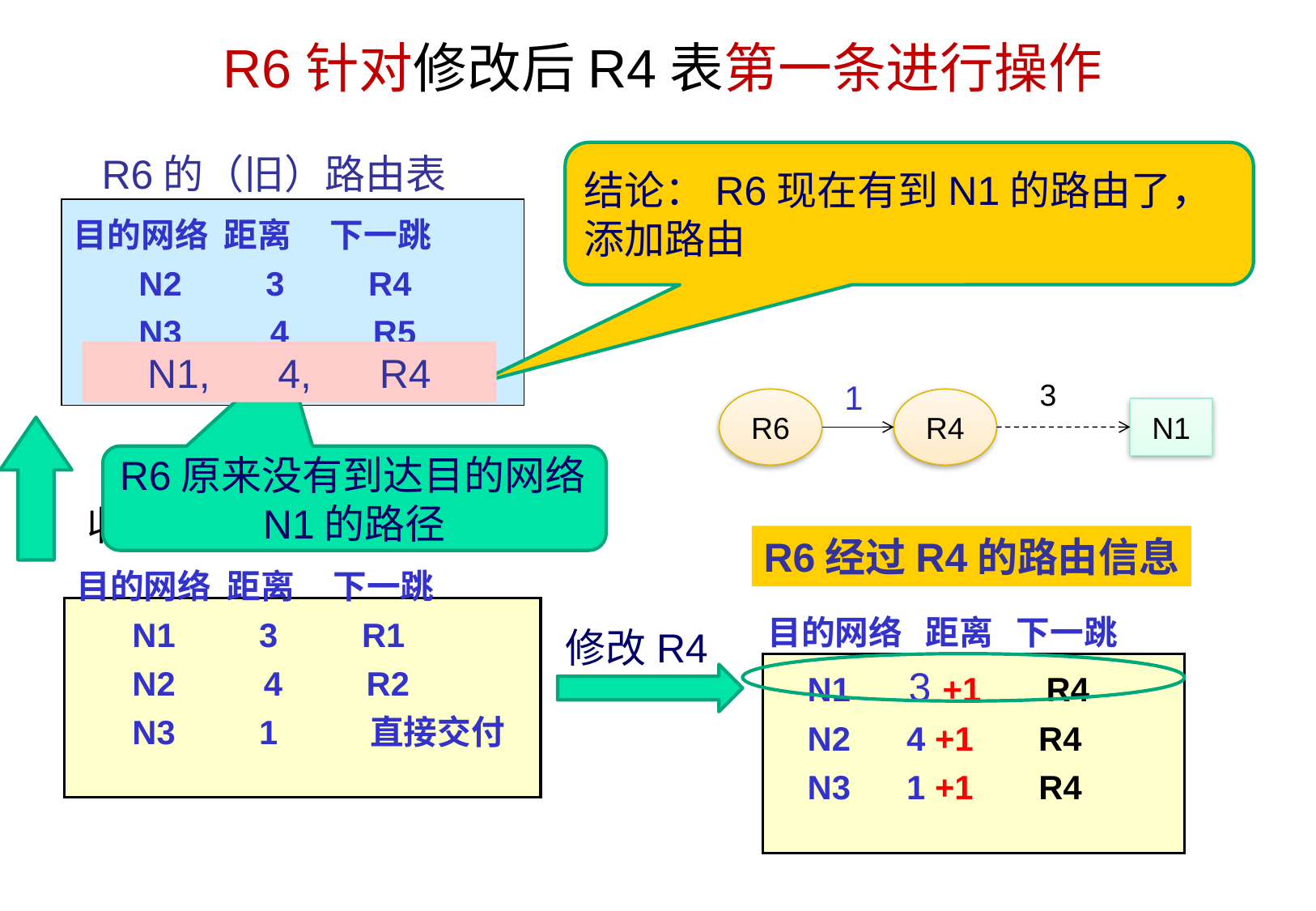

# R6针对修改后R4表第一条进行操作

结论：R6现在有到N1的路由了，添加路由

R6的（旧）路由表
目的网络  距离     下一跳
       N2         3         R4
       N3           4         R5
      ….
N1,      4,      R4
1
3
R6
R4
N1

R6原来没有到达目的网络N1的路径
收到R4发给R6信息
R6经过R4的路由信息
目的网络  距离     下一跳
      N1         3         R1
      N2           4         R2
      N3         1         直接交付

 目的网络   距离   下一跳
      N1      3 +1       R4
      N2      4 +1       R4
      N3      1 +1       R4

修改R4